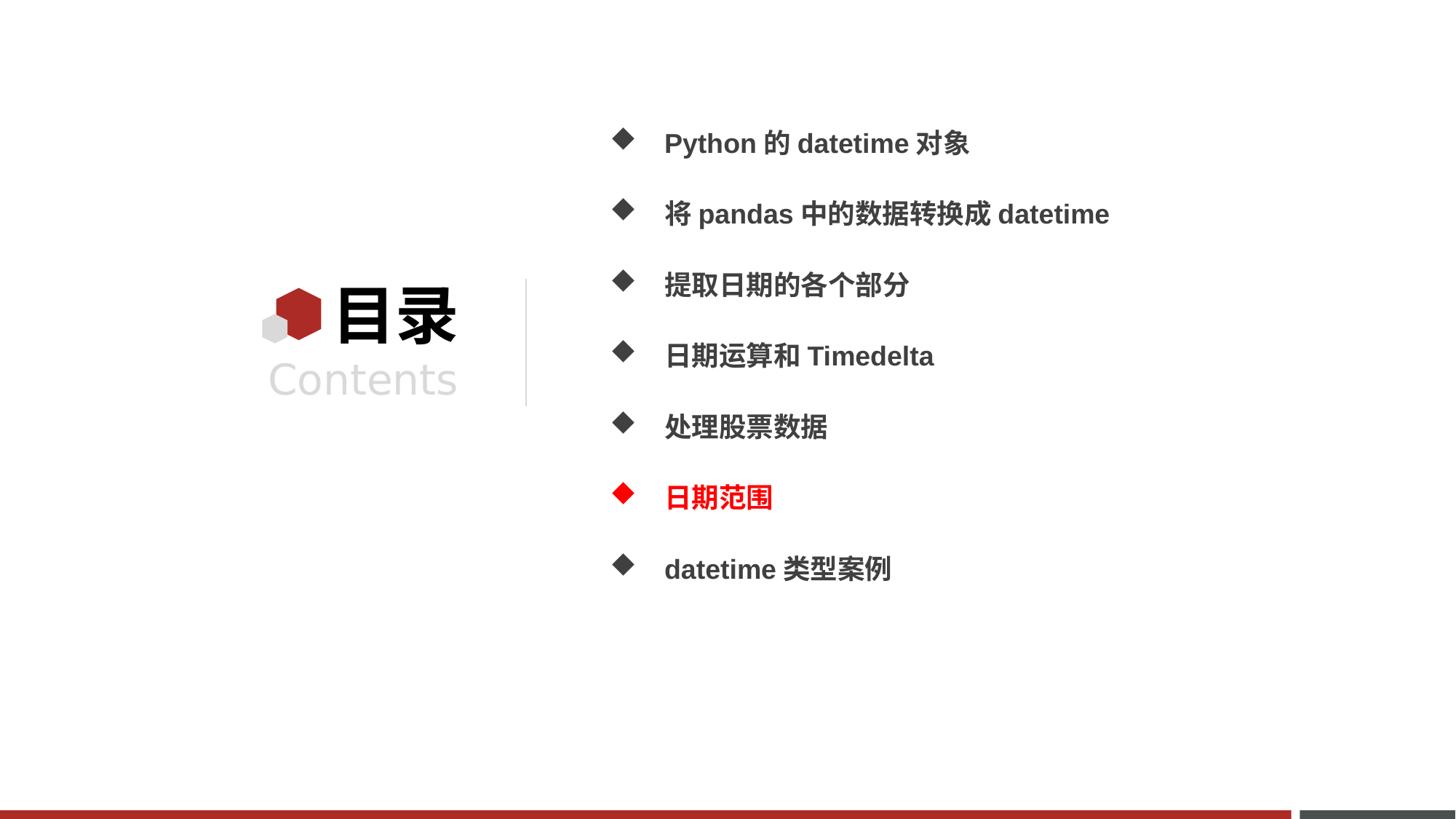

Python的datetime对象
将pandas中的数据转换成datetime
提取日期的各个部分
日期运算和Timedelta
处理股票数据
日期范围
datetime类型案例